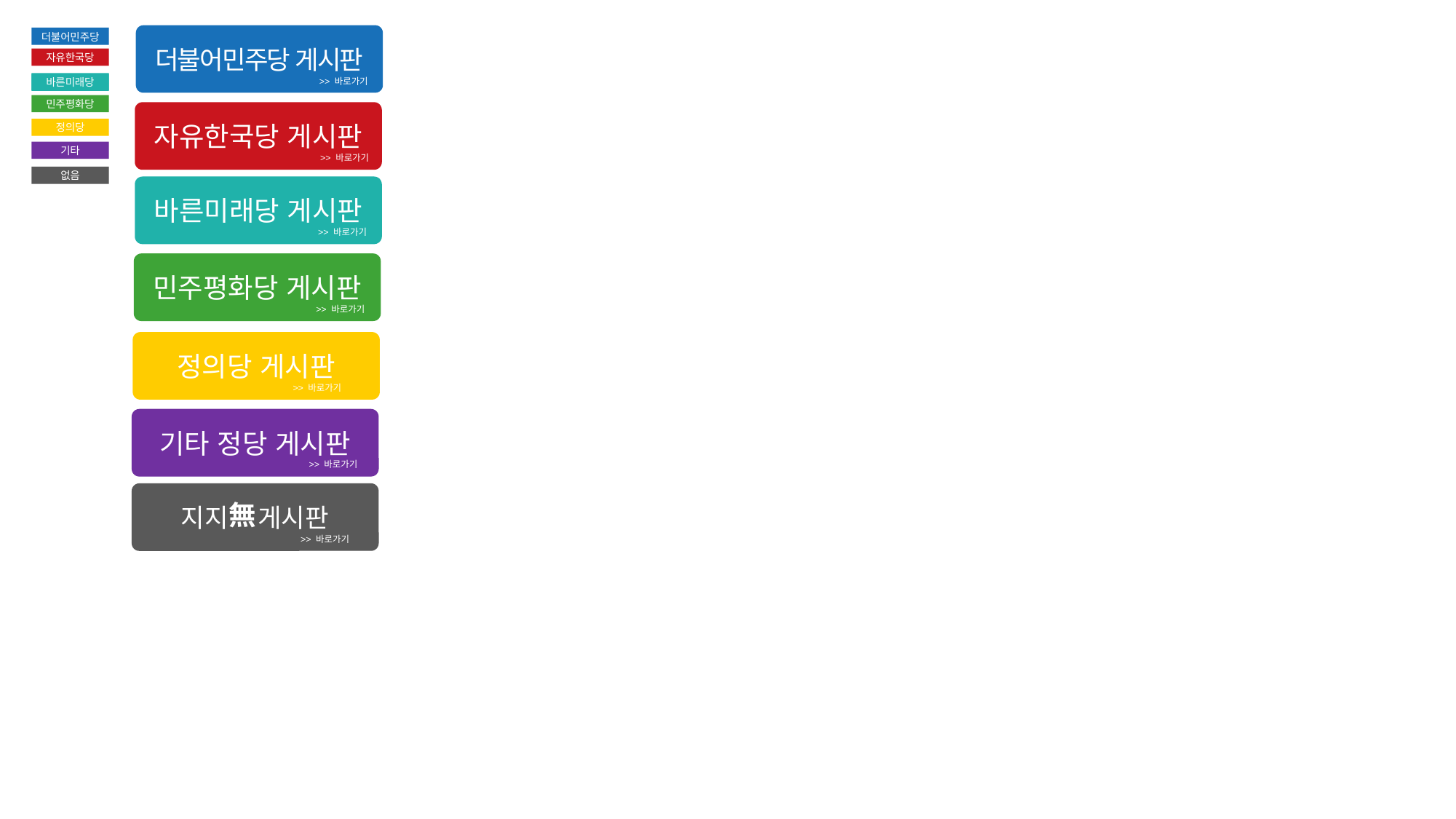

더불어민주당 게시판
>> 바로가기

더불어민주당
자유한국당
바른미래당
바른미래당
민주평화당
자유한국당 게시판
>> 바로가기
정의당
기타
없음
바른미래당 게시판
>> 바로가기
민주평화당 게시판
>> 바로가기
정의당 게시판
>> 바로가기
기타 정당 게시판
>> 바로가기
지지    게시판
>> 바로가기
無